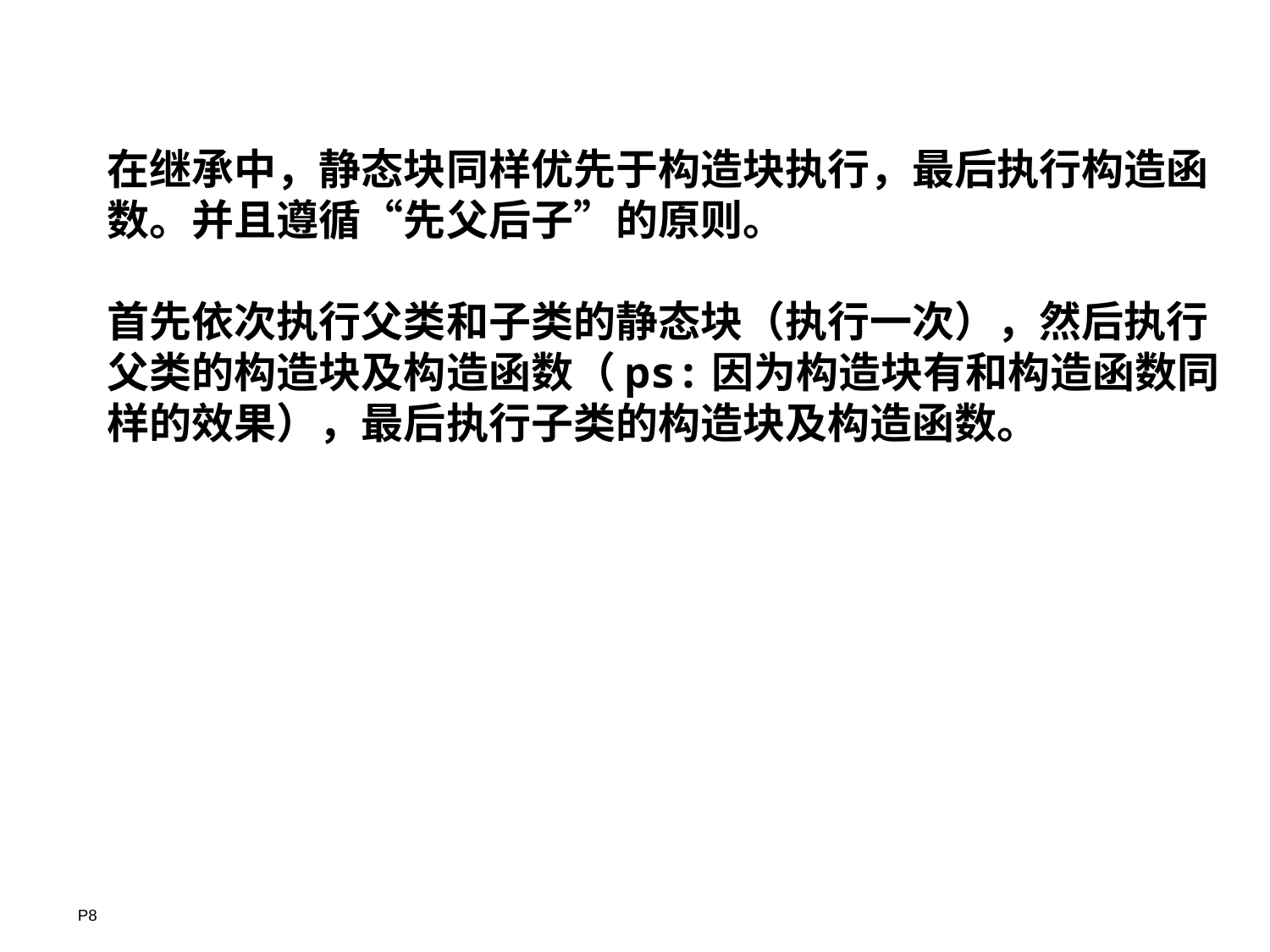

在继承中，静态块同样优先于构造块执行，最后执行构造函数。并且遵循“先父后子”的原则。

首先依次执行父类和子类的静态块（执行一次），然后执行父类的构造块及构造函数（ps:因为构造块有和构造函数同样的效果），最后执行子类的构造块及构造函数。
P8